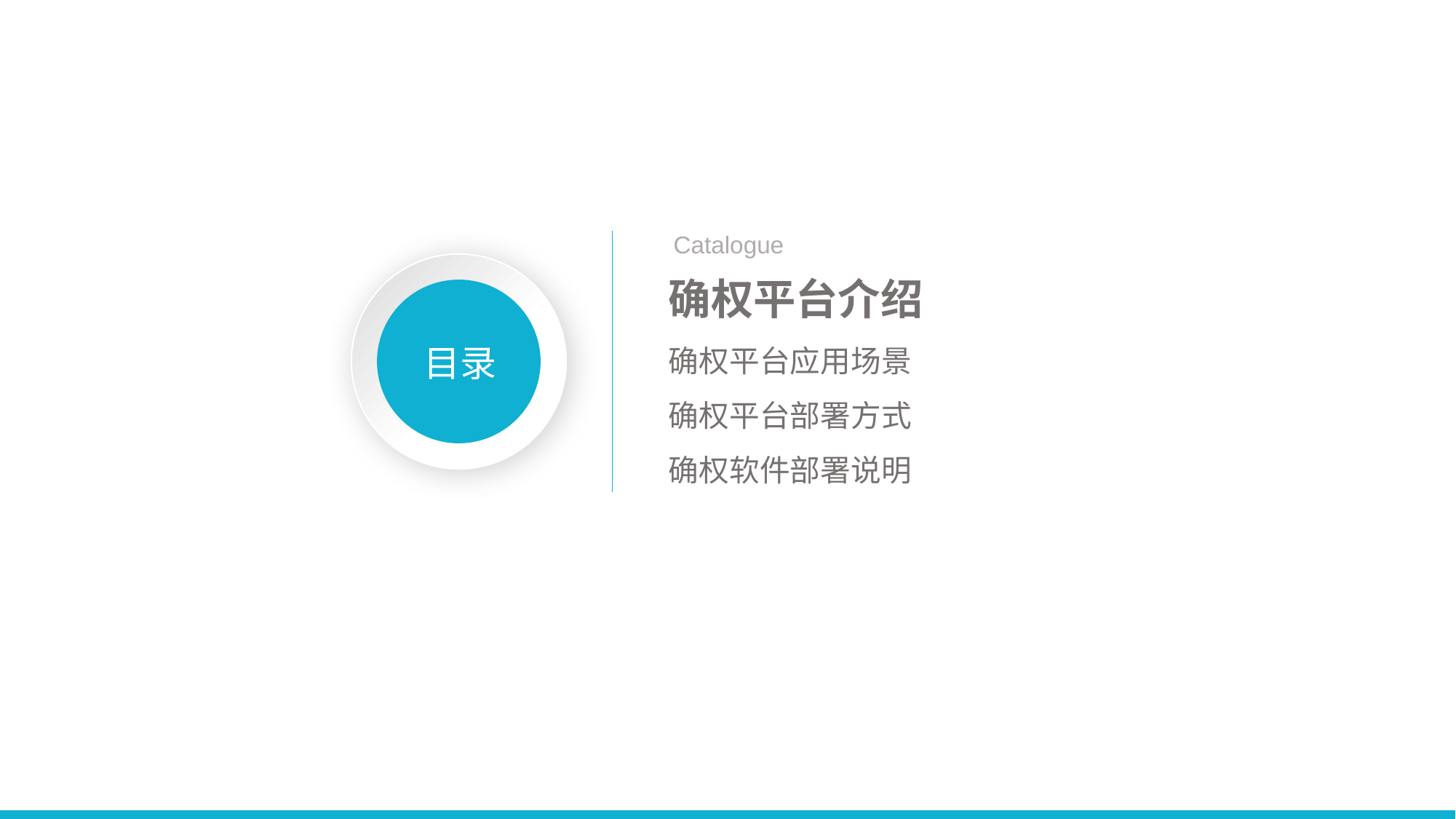

Catalogue

目录
确权平台介绍
确权平台应用场景
确权平台部署方式
确权软件部署说明